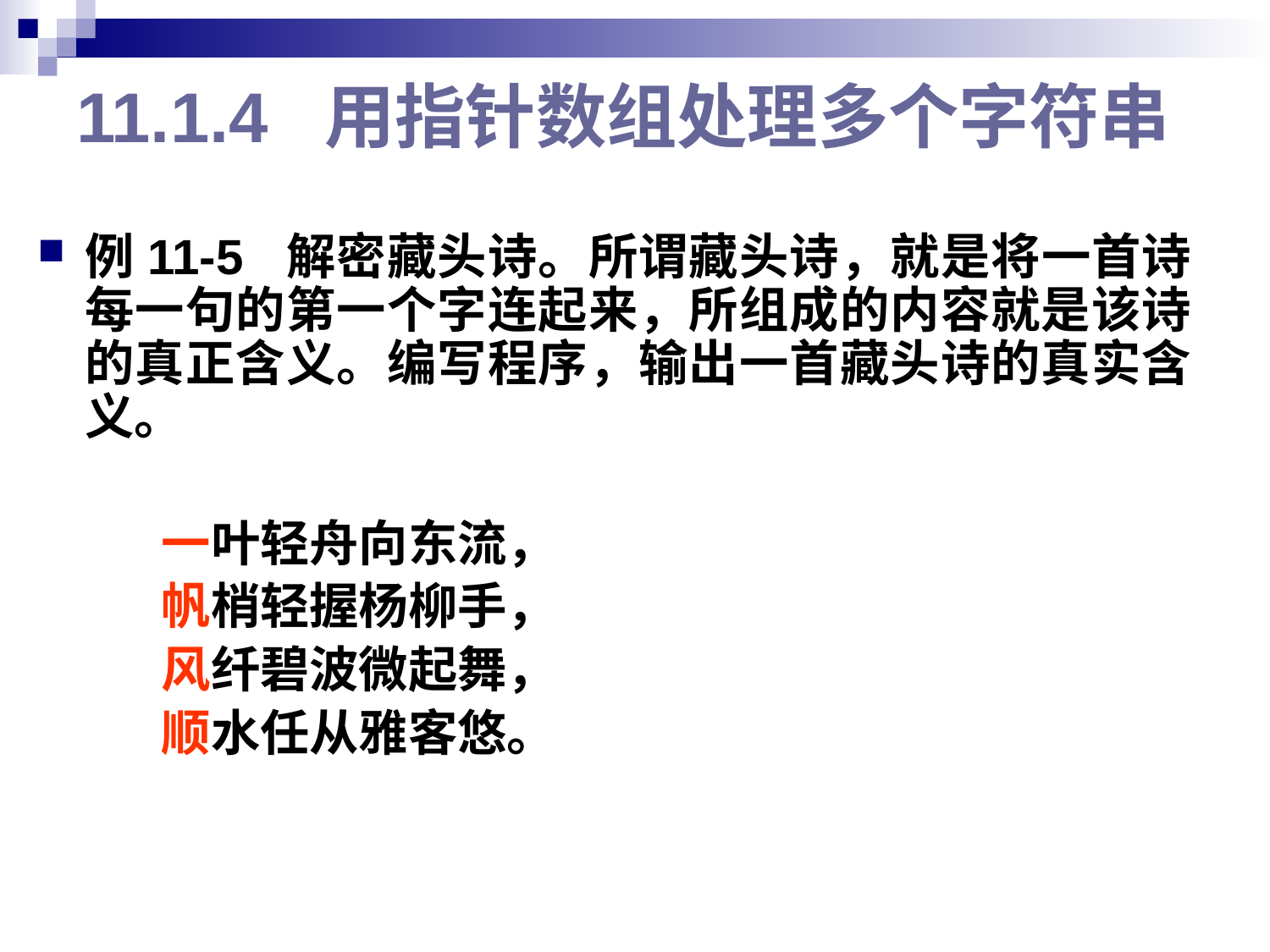

# 11.1.4  用指针数组处理多个字符串
例11-5  解密藏头诗。所谓藏头诗，就是将一首诗每一句的第一个字连起来，所组成的内容就是该诗的真正含义。编写程序，输出一首藏头诗的真实含义。

          一叶轻舟向东流，
          帆梢轻握杨柳手，
          风纤碧波微起舞，
          顺水任从雅客悠。